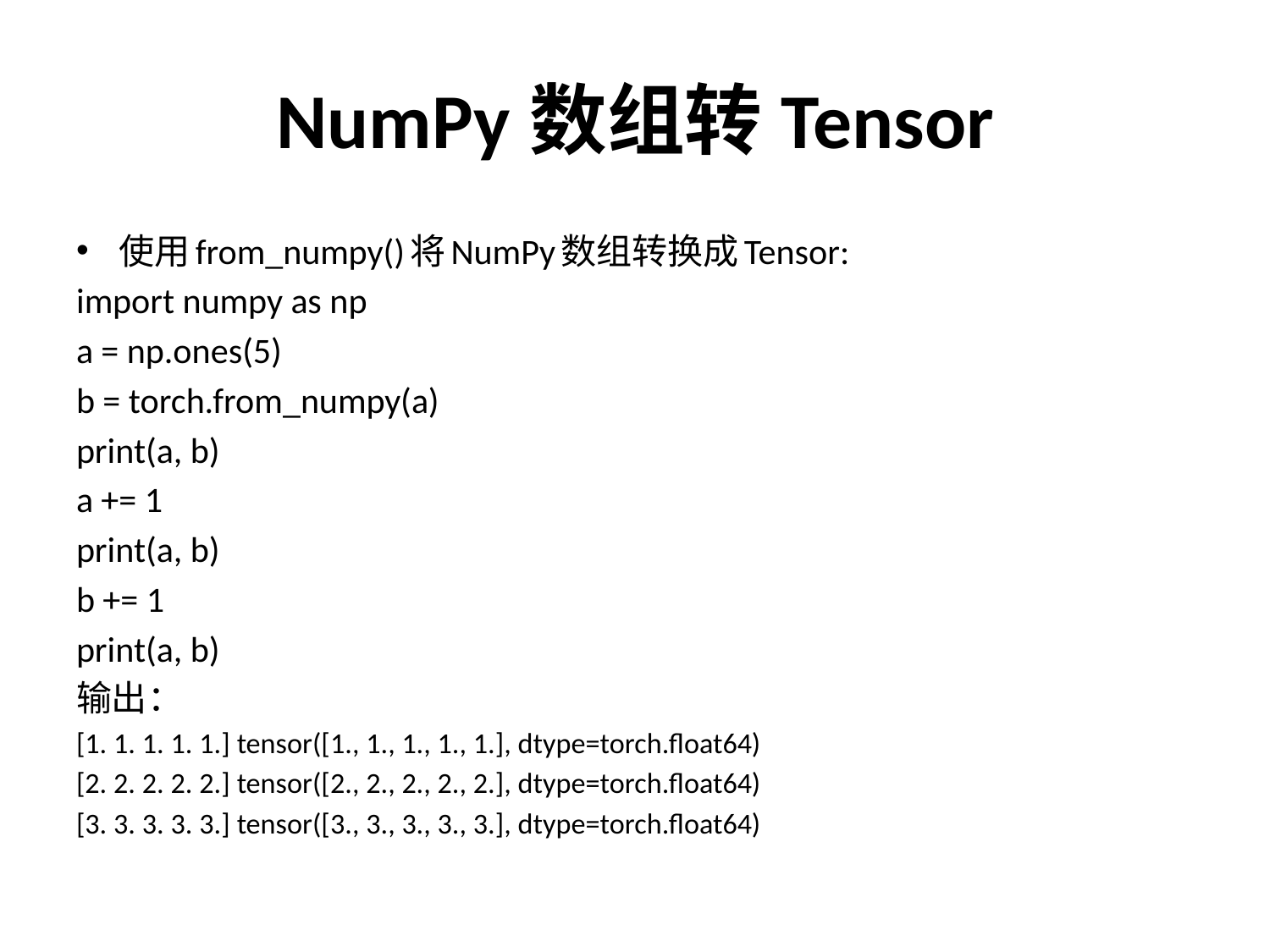

# NumPy数组转Tensor
使用from_numpy()将NumPy数组转换成Tensor:
import numpy as np
a = np.ones(5)
b = torch.from_numpy(a)
print(a, b)
a += 1
print(a, b)
b += 1
print(a, b)
输出：
[1. 1. 1. 1. 1.] tensor([1., 1., 1., 1., 1.], dtype=torch.float64)
[2. 2. 2. 2. 2.] tensor([2., 2., 2., 2., 2.], dtype=torch.float64)
[3. 3. 3. 3. 3.] tensor([3., 3., 3., 3., 3.], dtype=torch.float64)